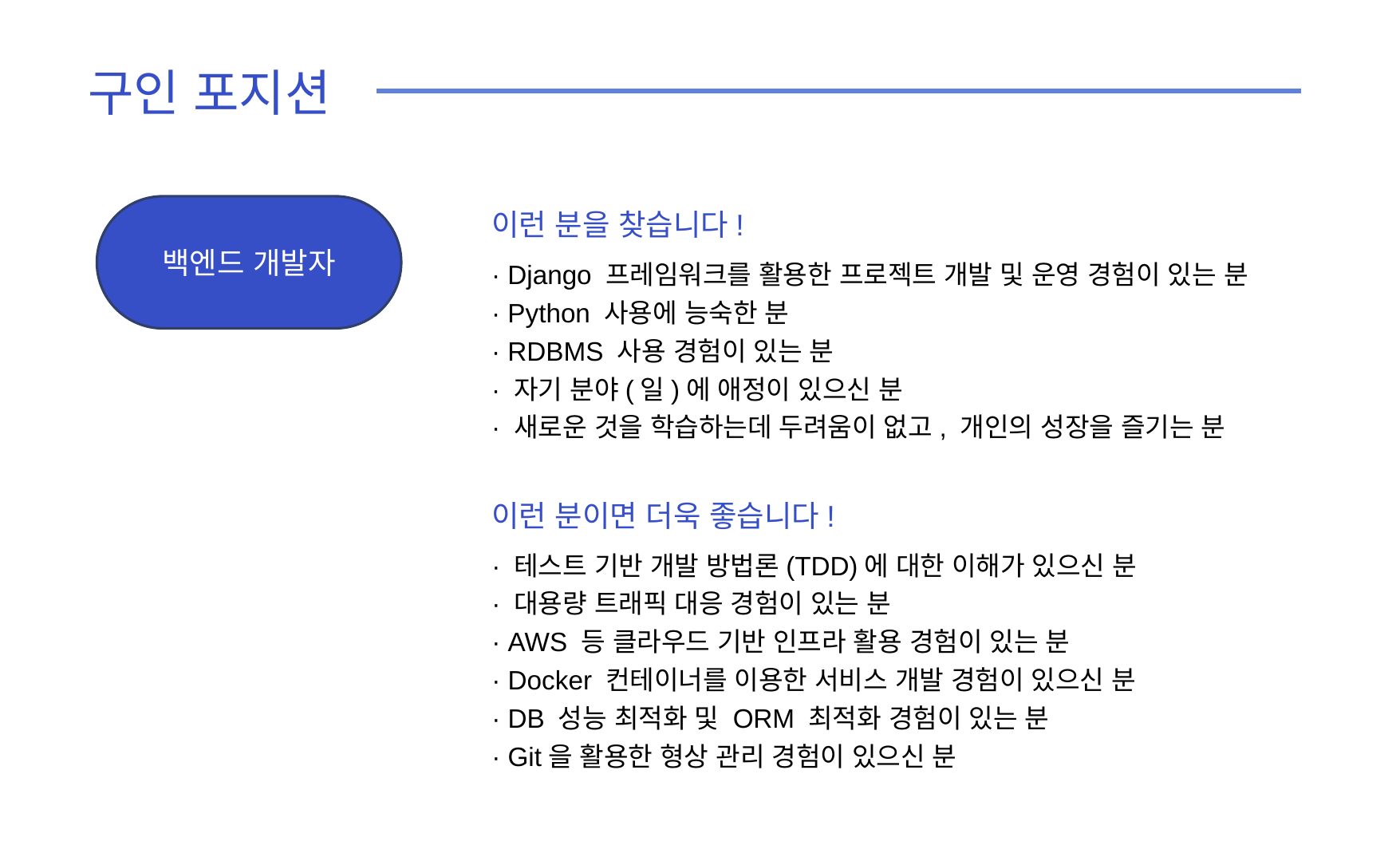

구인 포지션
백엔드 개발자
이런 분을 찾습니다!

· Django 프레임워크를 활용한 프로젝트 개발 및 운영 경험이 있는 분
· Python 사용에 능숙한 분
· RDBMS 사용 경험이 있는 분
· 자기 분야(일)에 애정이 있으신 분
· 새로운 것을 학습하는데 두려움이 없고, 개인의 성장을 즐기는 분
이런 분이면 더욱 좋습니다!

· 테스트 기반 개발 방법론(TDD)에 대한 이해가 있으신 분
· 대용량 트래픽 대응 경험이 있는 분
· AWS 등 클라우드 기반 인프라 활용 경험이 있는 분
· Docker 컨테이너를 이용한 서비스 개발 경험이 있으신 분
· DB 성능 최적화 및 ORM 최적화 경험이 있는 분
· Git을 활용한 형상 관리 경험이 있으신 분